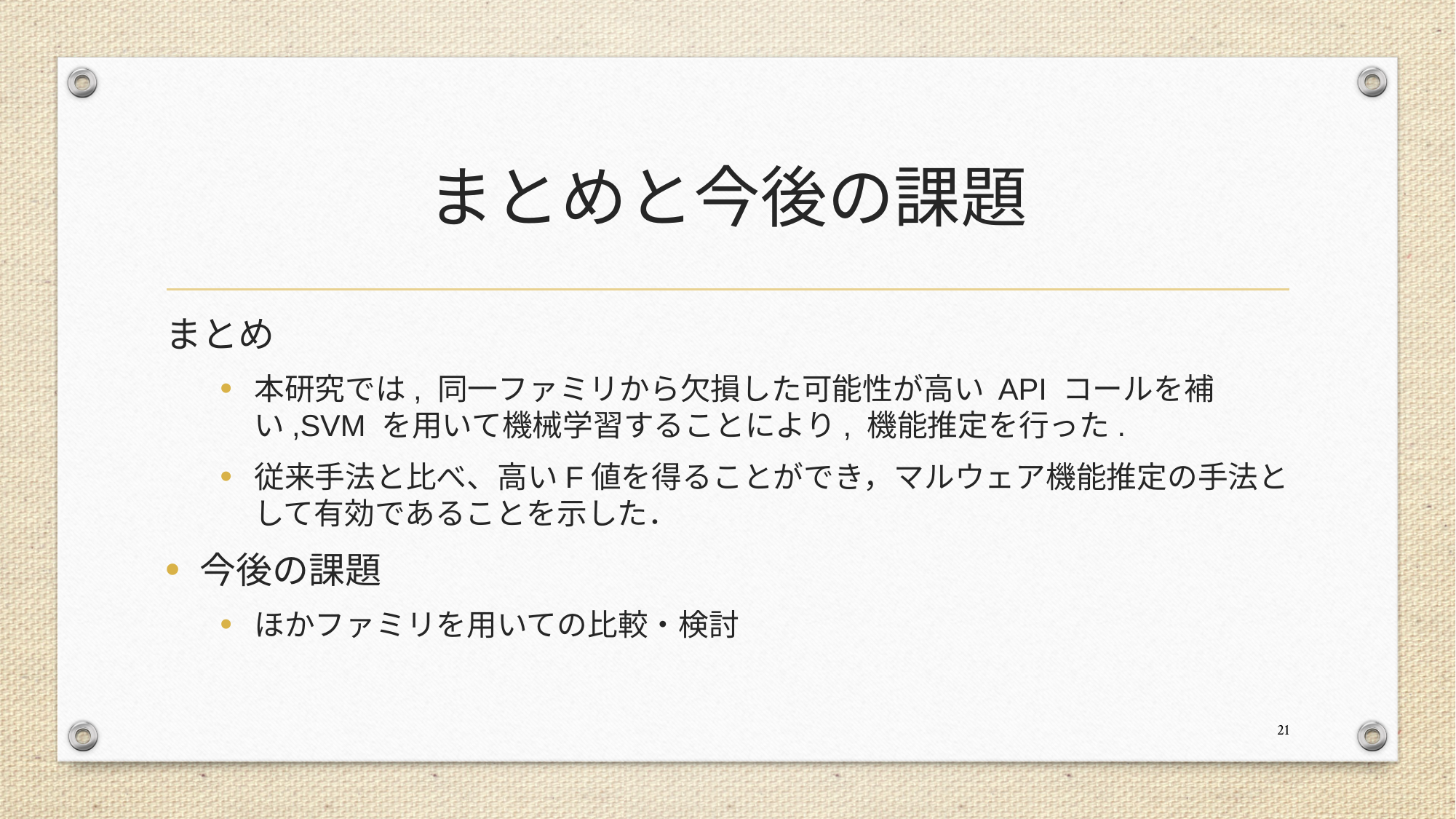

# まとめと今後の課題
まとめ
本研究では, 同一ファミリから欠損した可能性が高い API コールを補い,SVM を用いて機械学習することにより, 機能推定を行った.
従来手法と比べ、高いF値を得ることができ，マルウェア機能推定の手法として有効であることを示した．
今後の課題
ほかファミリを用いての比較・検討
21